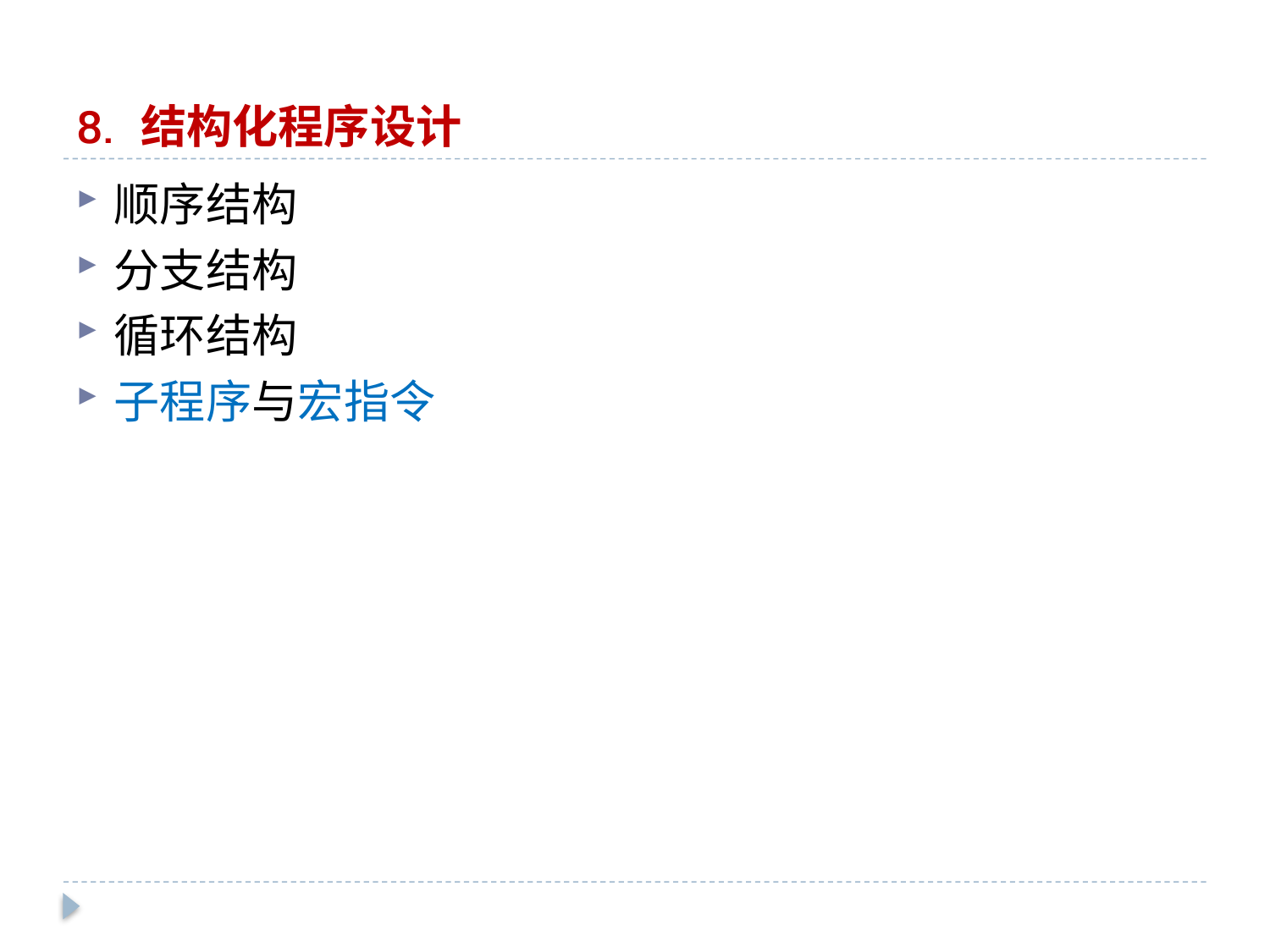

# 8. 结构化程序设计
顺序结构
分支结构
循环结构
子程序与宏指令